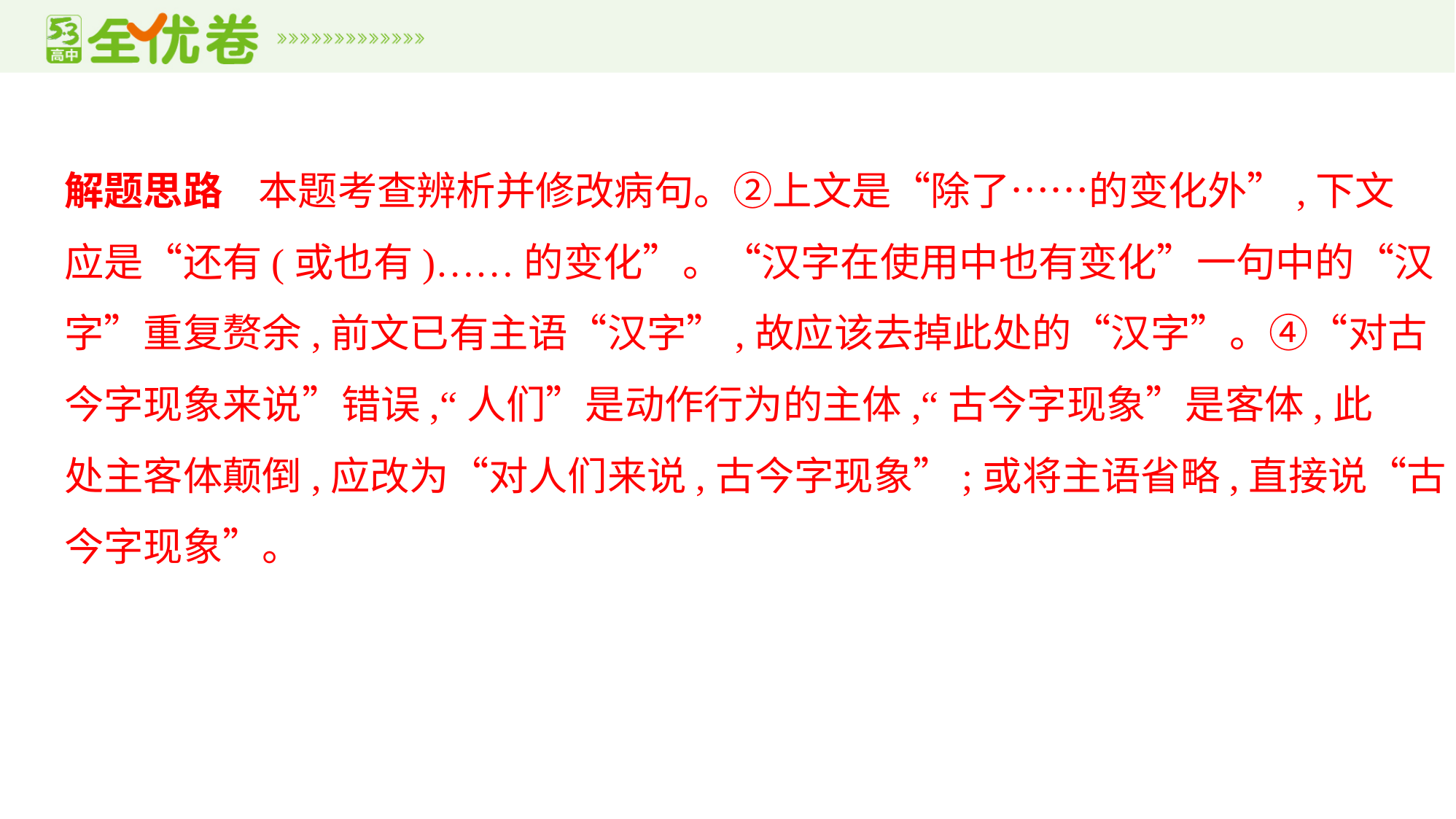

解题思路    本题考查辨析并修改病句。②上文是“除了……的变化外”,下文
应是“还有(或也有)……的变化”。“汉字在使用中也有变化”一句中的“汉
字”重复赘余,前文已有主语“汉字”,故应该去掉此处的“汉字”。④“对古
今字现象来说”错误,“人们”是动作行为的主体,“古今字现象”是客体,此
处主客体颠倒,应改为“对人们来说,古今字现象”;或将主语省略,直接说“古
今字现象”。